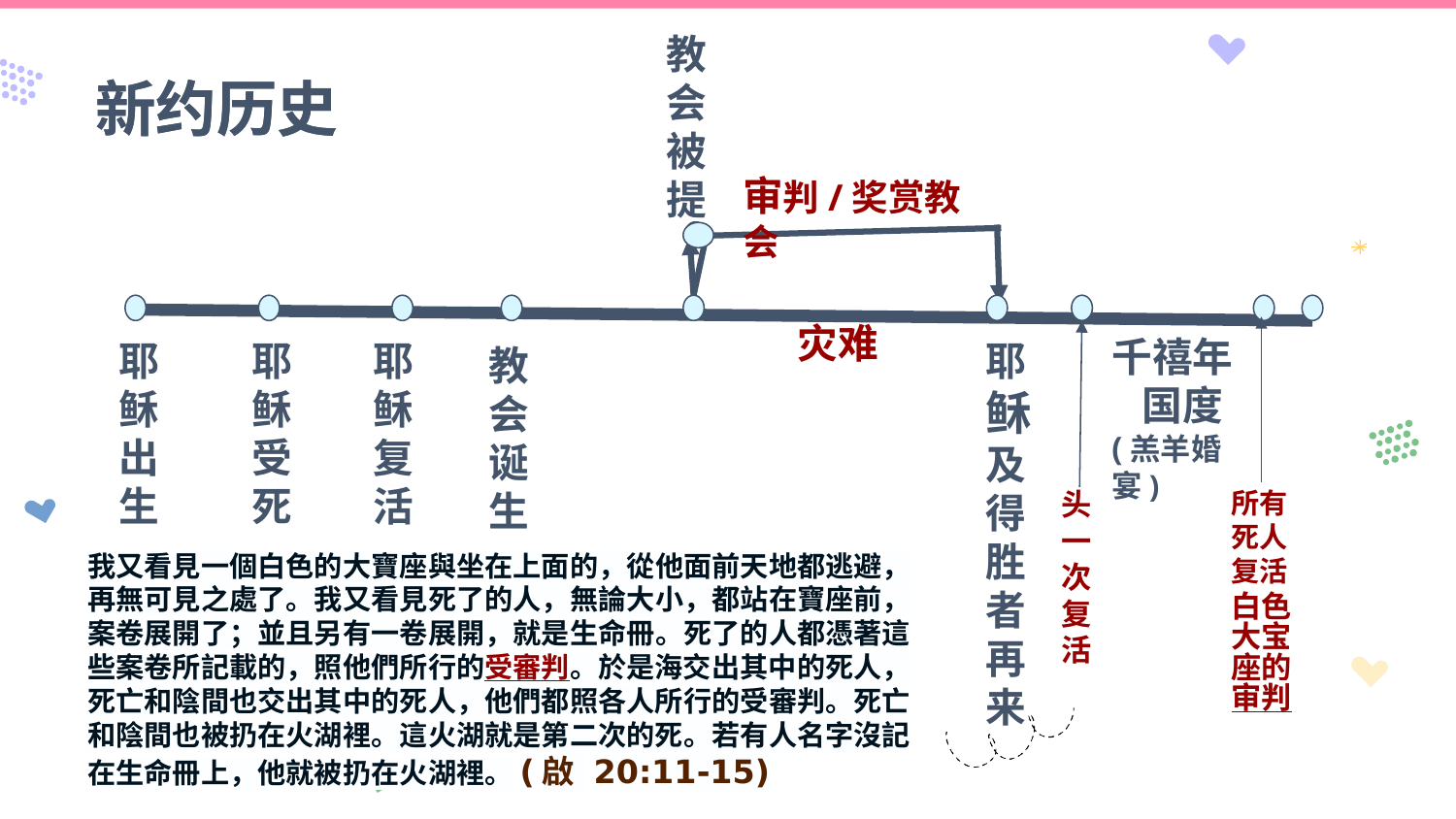

教会被提
# 新约历史
新约历史
审判/奖赏教会

  灾难
千禧年
  国度
(羔羊婚宴)

耶稣出生
耶稣受死
耶稣复活
耶稣
及得胜
者
再来
教会诞生
头一次复活
所有死人复活
白色大宝座的审判
我又看見一個白色的大寶座與坐在上面的，從他面前天地都逃避，再無可見之處了。我又看見死了的人，無論大小，都站在寶座前，案卷展開了；並且另有一卷展開，就是生命冊。死了的人都憑著這些案卷所記載的，照他們所行的受審判。於是海交出其中的死人，死亡和陰間也交出其中的死人，他們都照各人所行的受審判。死亡和陰間也被扔在火湖裡。這火湖就是第二次的死。若有人名字沒記在生命冊上，他就被扔在火湖裡。(啟 20:11-15)